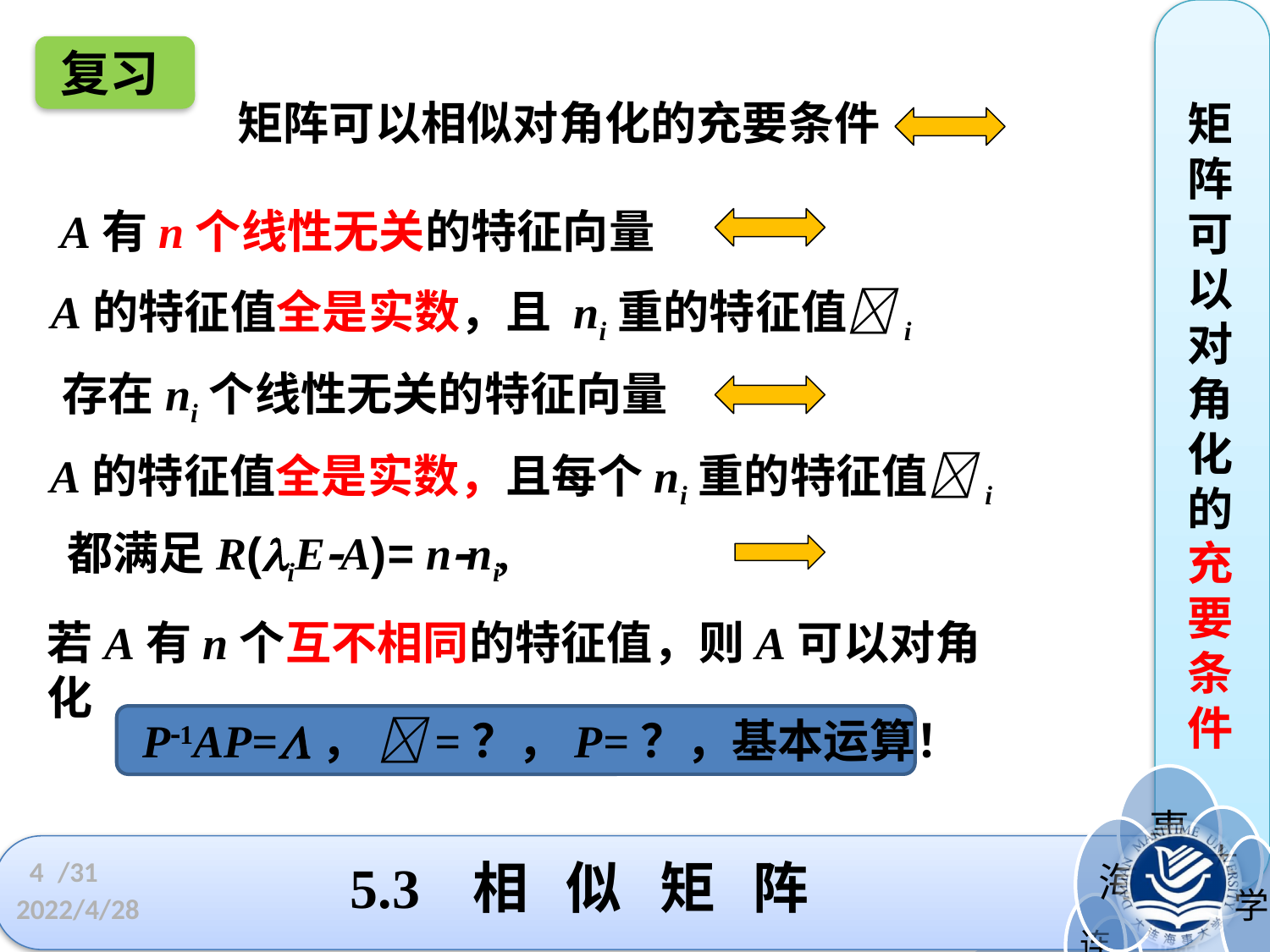

矩阵可以对角化的充要条件

复习

矩阵可以相似对角化的充要条件

 A有n个线性无关的特征向量

 A的特征值全是实数，且 ni重的特征值λi
存在ni个线性无关的特征向量

 A的特征值全是实数，且每个ni重的特征值λi
都满足R(λiE−A)= n−ni,

若A有n个互不相同的特征值，则A可以对角化

P−1AP=Λ， Λ=？，P=？，基本运算！
5.3   相   似   矩   阵
4
/31
2022/4/28